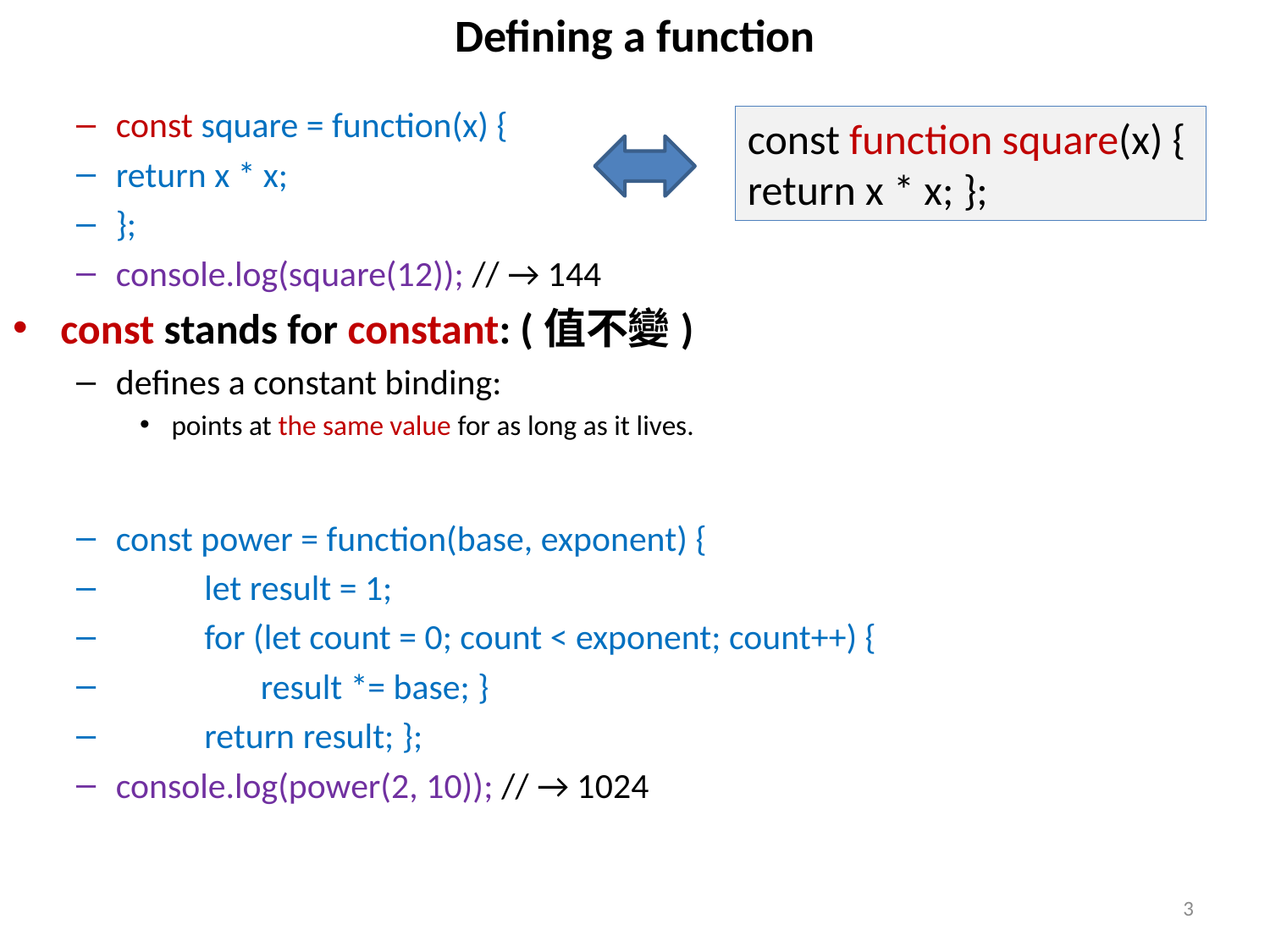

# Defining a function
const square = function(x) {
return x * x;
};
console.log(square(12)); // → 144
const stands for constant: (值不變)
defines a constant binding:
points at the same value for as long as it lives.

const power = function(base, exponent) {
           let result = 1;
           for (let count = 0; count < exponent; count++) {
                  result *= base; }
           return result; };
console.log(power(2, 10)); // → 1024
const function square(x) {
return x * x; };

3